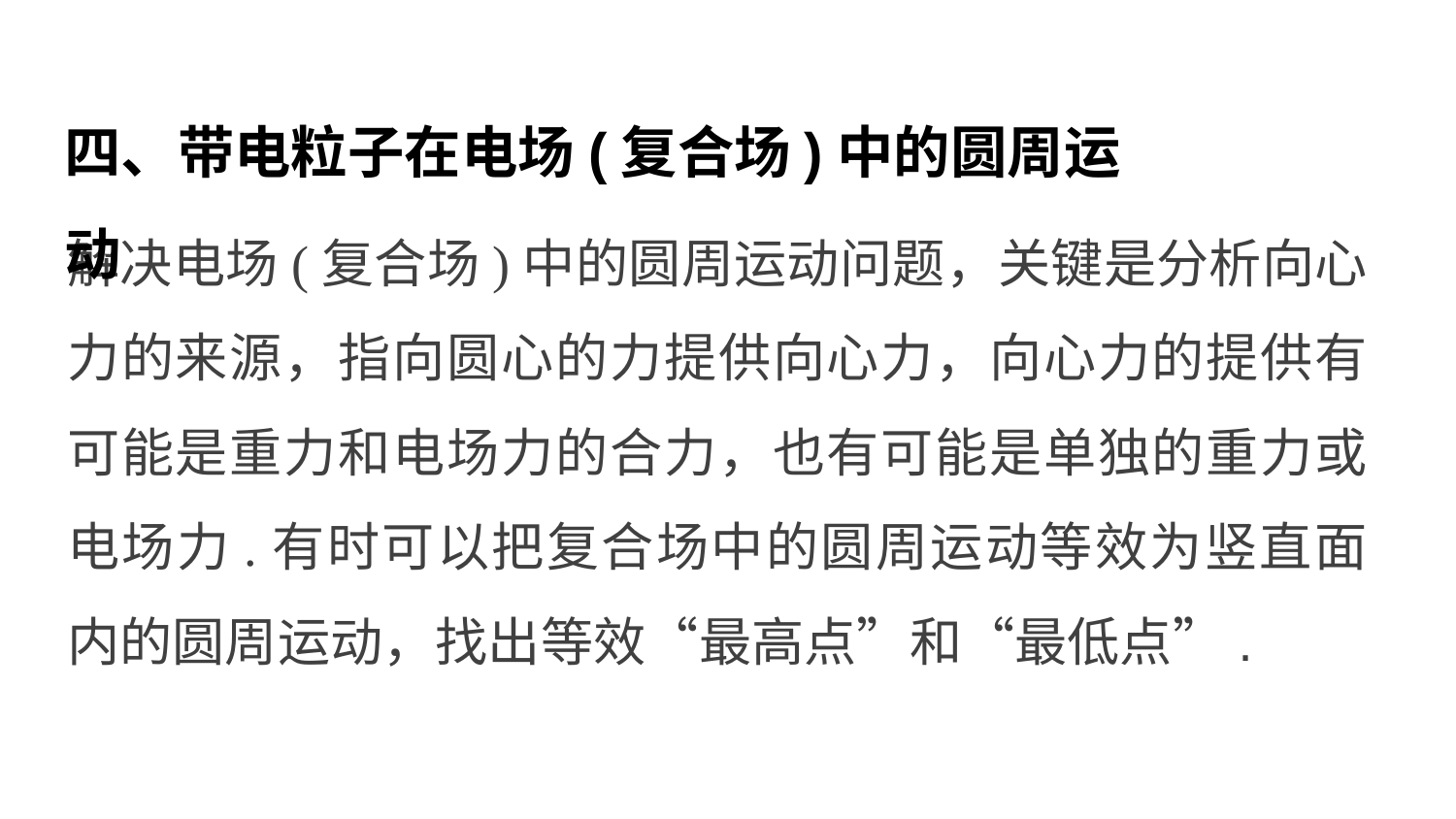

四、带电粒子在电场(复合场)中的圆周运动
解决电场(复合场)中的圆周运动问题，关键是分析向心力的来源，指向圆心的力提供向心力，向心力的提供有可能是重力和电场力的合力，也有可能是单独的重力或电场力.有时可以把复合场中的圆周运动等效为竖直面内的圆周运动，找出等效“最高点”和“最低点”.